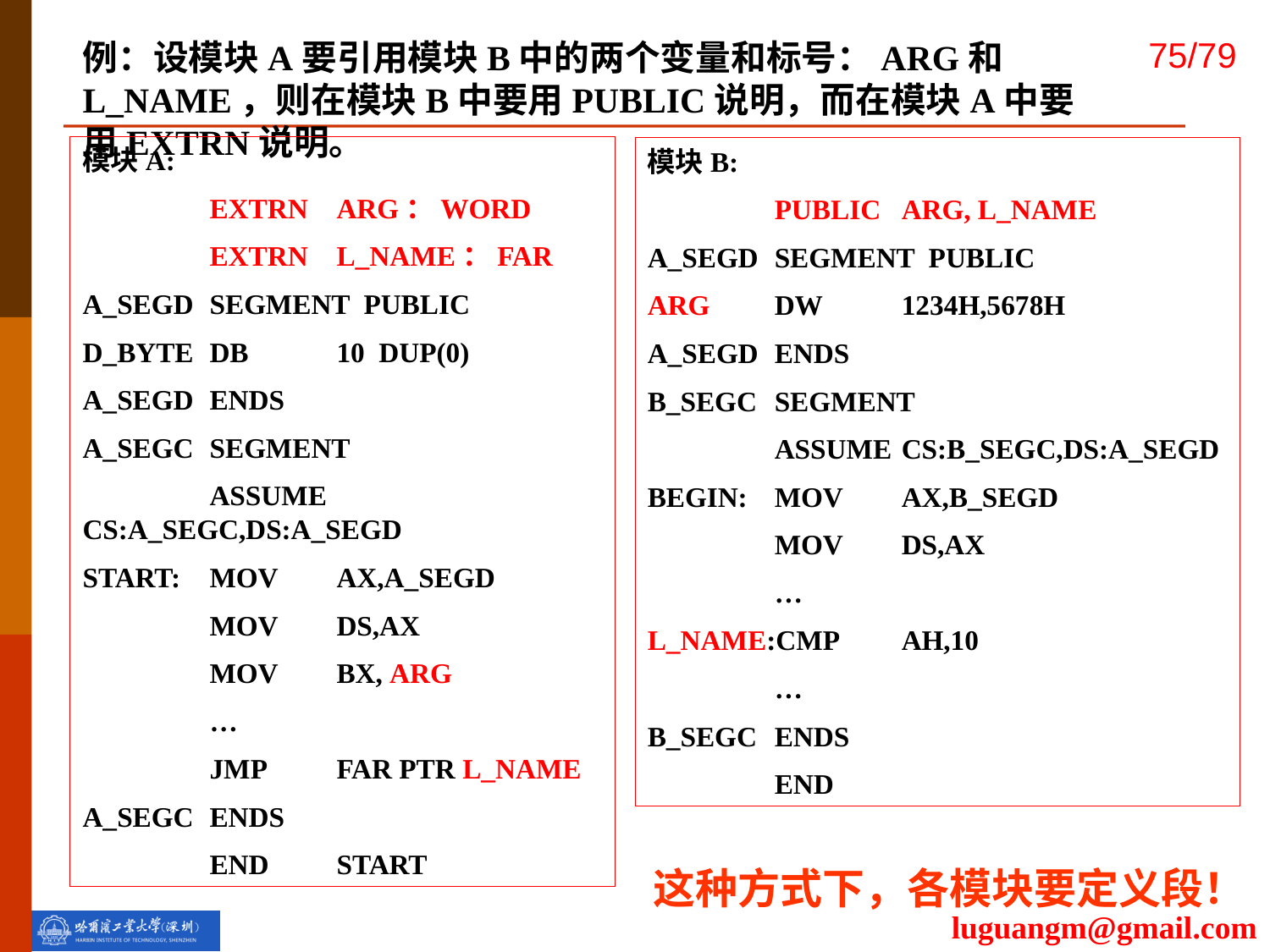

例：设模块A要引用模块B中的两个变量和标号：ARG和L_NAME，则在模块B中要用PUBLIC说明，而在模块A中要用EXTRN说明。
模块A:
	EXTRN	ARG：WORD
	EXTRN	L_NAME：FAR
A_SEGD	SEGMENT  PUBLIC
D_BYTE	DB	10  DUP(0)
A_SEGD	ENDS
A_SEGC	SEGMENT
	ASSUME	CS:A_SEGC,DS:A_SEGD
START:	MOV	AX,A_SEGD
	MOV	DS,AX
	MOV	BX, ARG
	…
	JMP	FAR PTR L_NAME
A_SEGC	ENDS
	END	START
模块B:
	PUBLIC	ARG, L_NAME
A_SEGD	SEGMENT  PUBLIC
ARG	DW	1234H,5678H
A_SEGD	ENDS
B_SEGC	SEGMENT
	ASSUME	CS:B_SEGC,DS:A_SEGD
BEGIN:	MOV	AX,B_SEGD
	MOV	DS,AX
	…
L_NAME:CMP	AH,10
	…
B_SEGC	ENDS
	END
这种方式下，各模块要定义段！